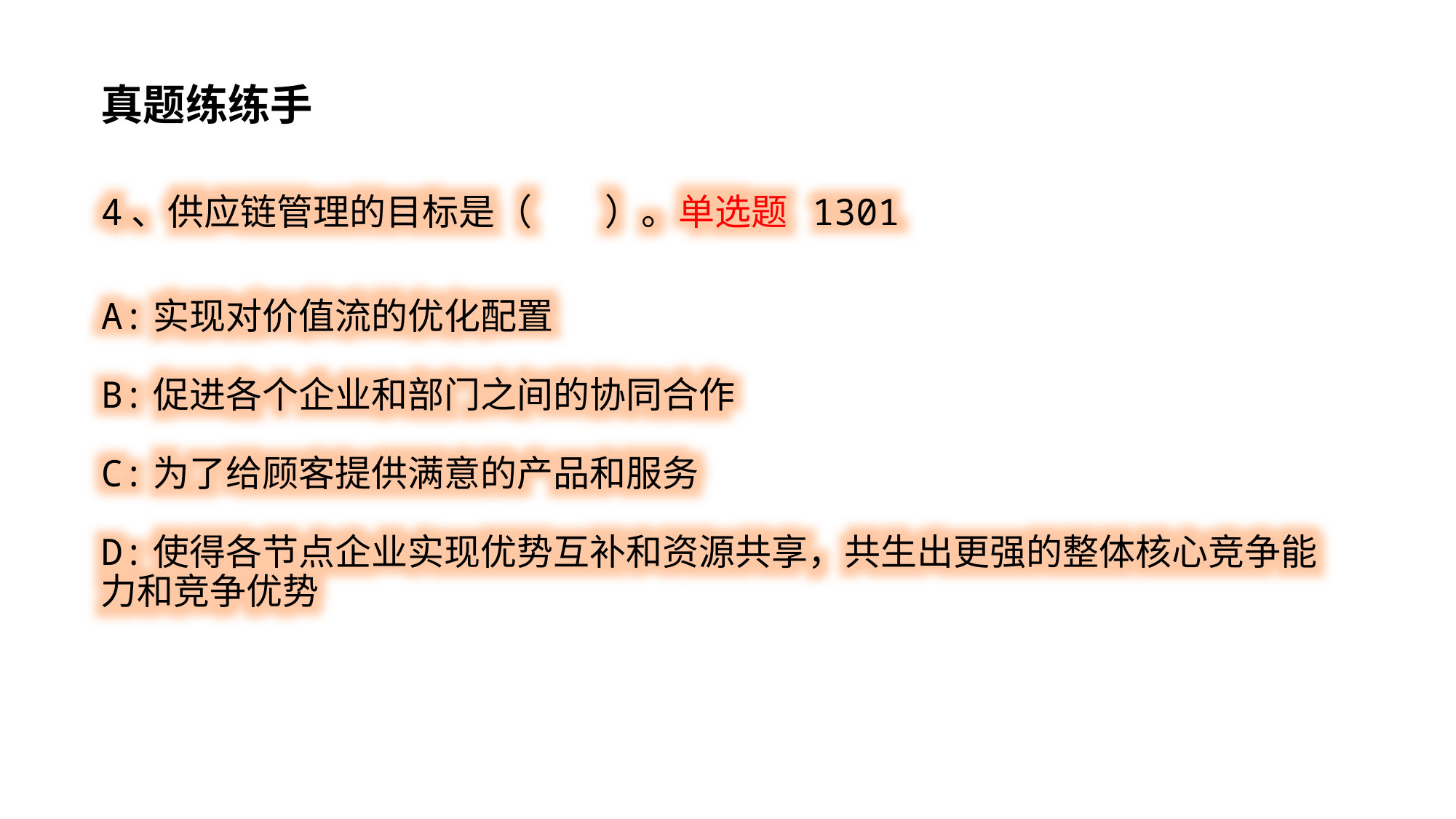

真题练练手
4、供应链管理的目标是（         ）。单选题  1301

A:实现对价值流的优化配置

B:促进各个企业和部门之间的协同合作

C:为了给顾客提供满意的产品和服务

D:使得各节点企业实现优势互补和资源共享，共生出更强的整体核心竞争能力和竞争优势